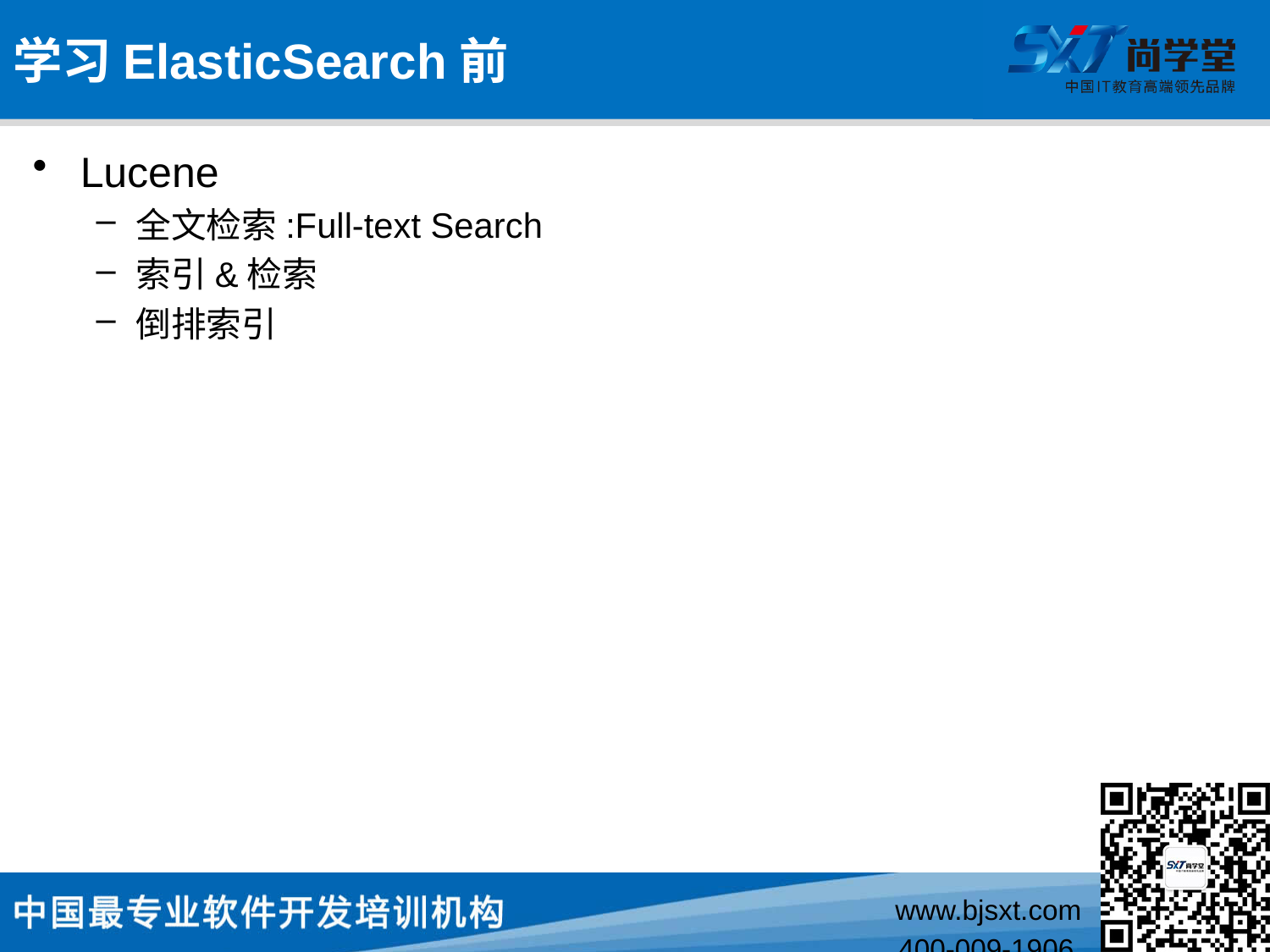

# 学习ElasticSearch前
Lucene
全文检索:Full-text Search
索引&检索
倒排索引